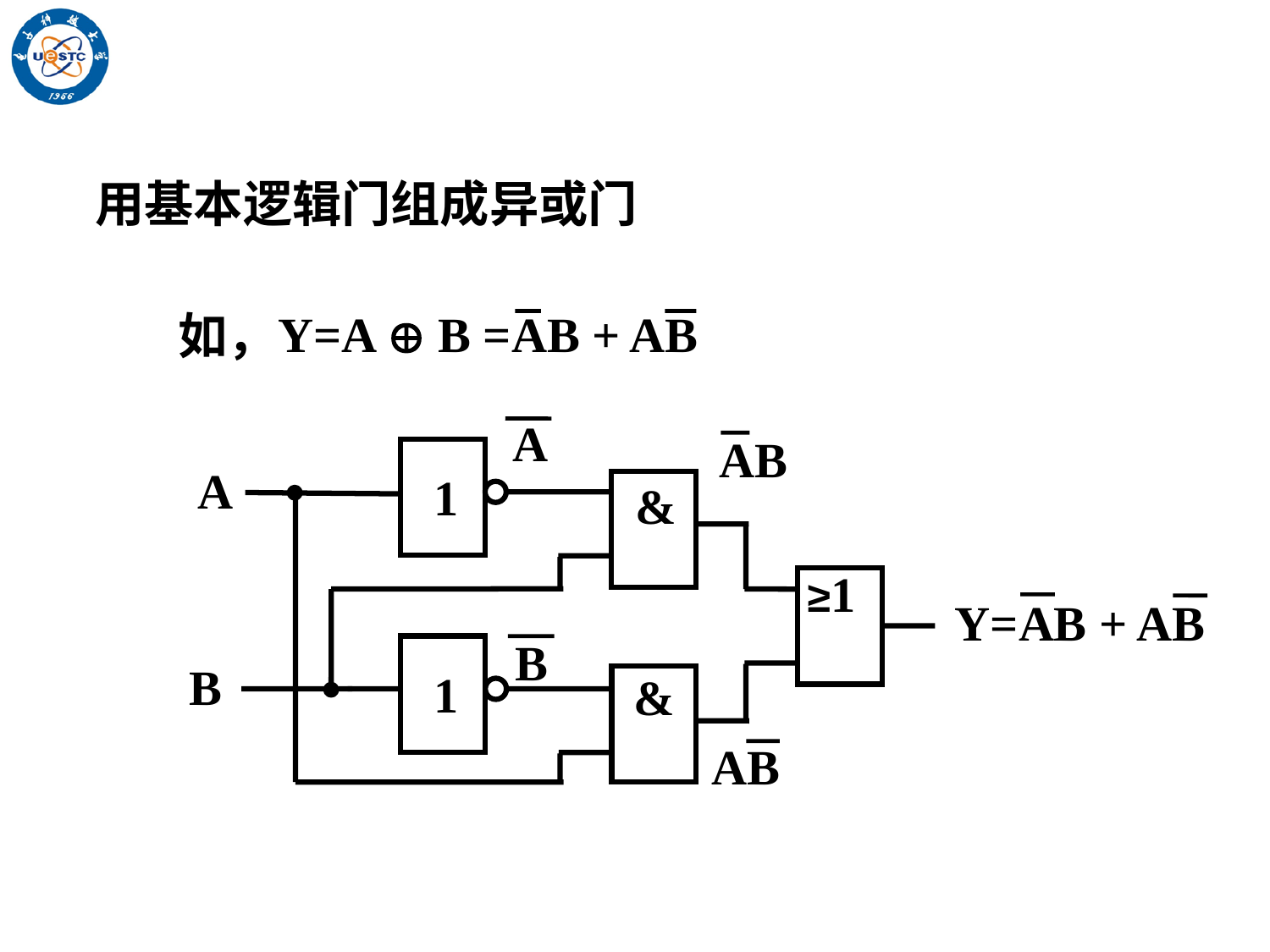

用基本逻辑门组成异或门
Y=A ⊕ B =AB + AB

如，

A
1
&

≥1

B
1
&

A

B

AB

AB

Y=AB + AB